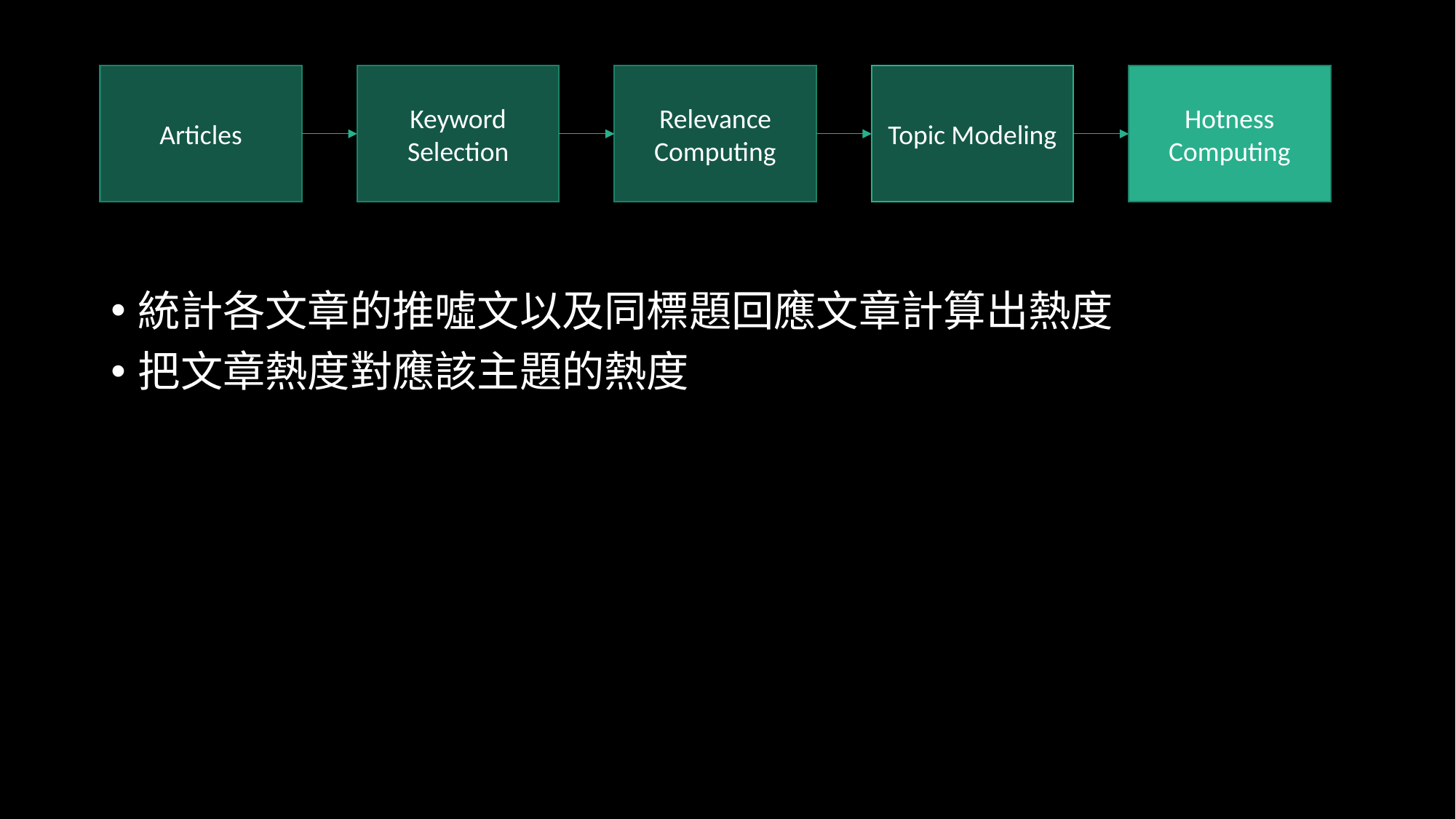

#
Keyword
Selection
Relevance
Computing
Topic Modeling
Hotness Computing
Articles

統計各文章的推噓文以及同標題回應文章計算出熱度
把文章熱度對應該主題的熱度